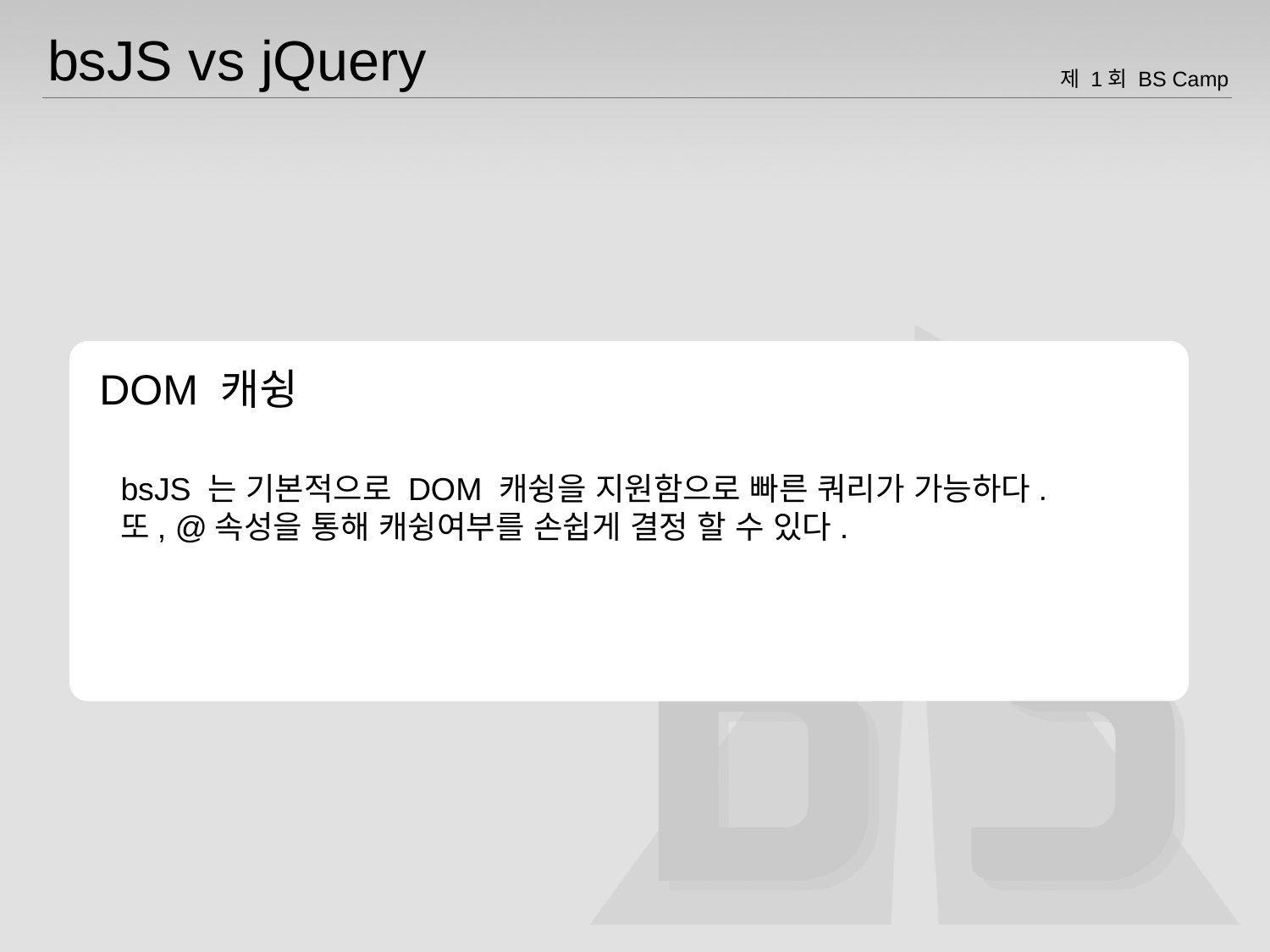

bsJS vs jQuery

DOM 캐슁
bsJS 는 기본적으로 DOM 캐슁을 지원함으로 빠른 쿼리가 가능하다.
또, @속성을 통해 캐슁여부를 손쉽게 결정 할 수 있다.